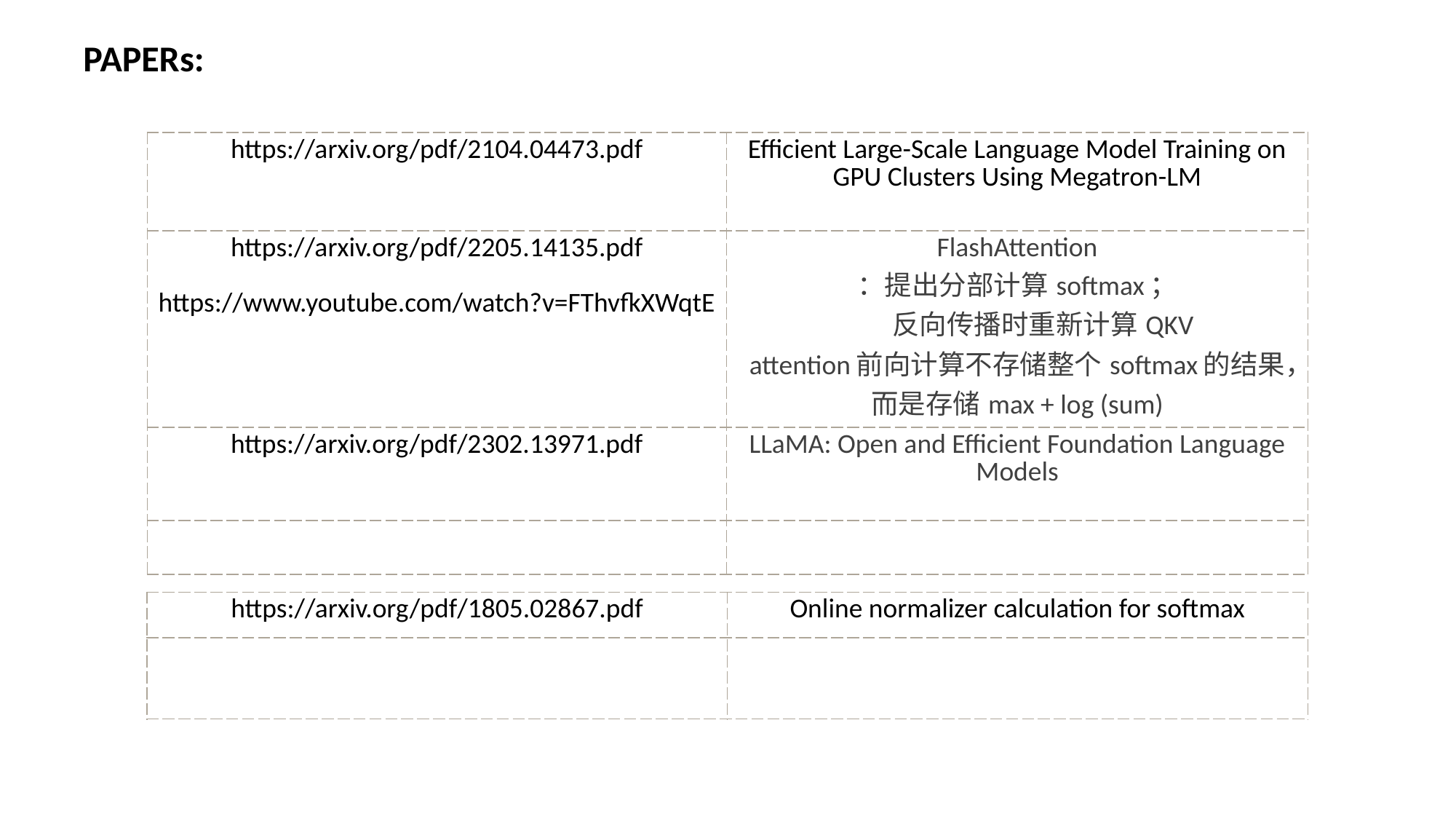

PAPERs:
| https://arxiv.org/pdf/2104.04473.pdf | Efficient Large-Scale Language Model Training on GPU Clusters Using Megatron-LM |
| --- | --- |
| https://arxiv.org/pdf/2205.14135.pdf https://www.youtube.com/watch?v=FThvfkXWqtE | FlashAttention ：提出分部计算softmax； 反向传播时重新计算QKV attention前向计算不存储整个softmax的结果，而是存储max + log (sum) |
| https://arxiv.org/pdf/2302.13971.pdf | LLaMA: Open and Efficient Foundation Language Models |
|  |  |
| https://arxiv.org/pdf/1805.02867.pdf | Online normalizer calculation for softmax |
| --- | --- |
|  |  |